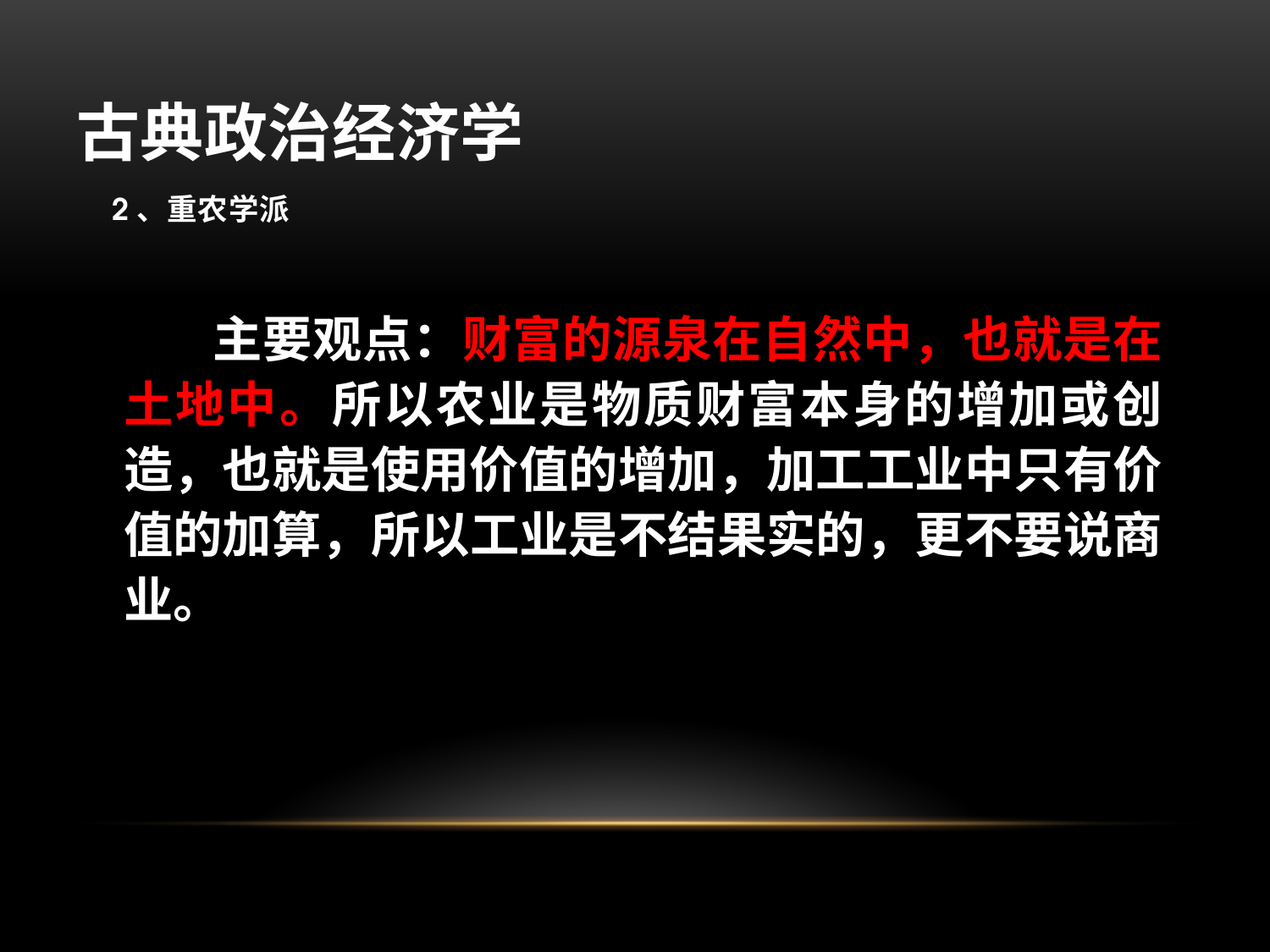

古典政治经济学
    2、重农学派
主要观点：财富的源泉在自然中，也就是在土地中。所以农业是物质财富本身的增加或创造，也就是使用价值的增加，加工工业中只有价值的加算，所以工业是不结果实的，更不要说商业。